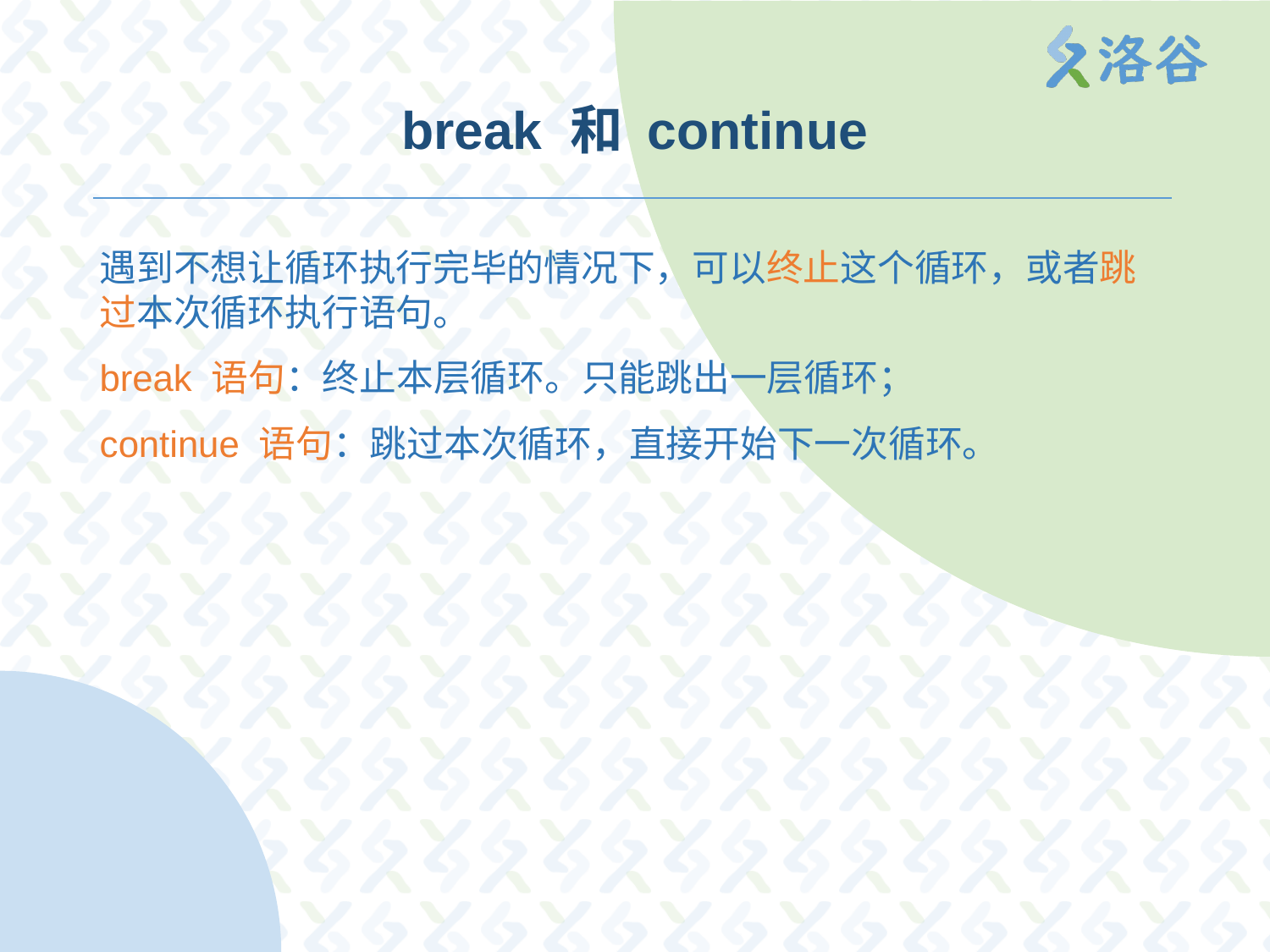

# break 和 continue
遇到不想让循环执行完毕的情况下，可以终止这个循环，或者跳过本次循环执行语句。
break 语句：终止本层循环。只能跳出一层循环；
continue 语句：跳过本次循环，直接开始下一次循环。